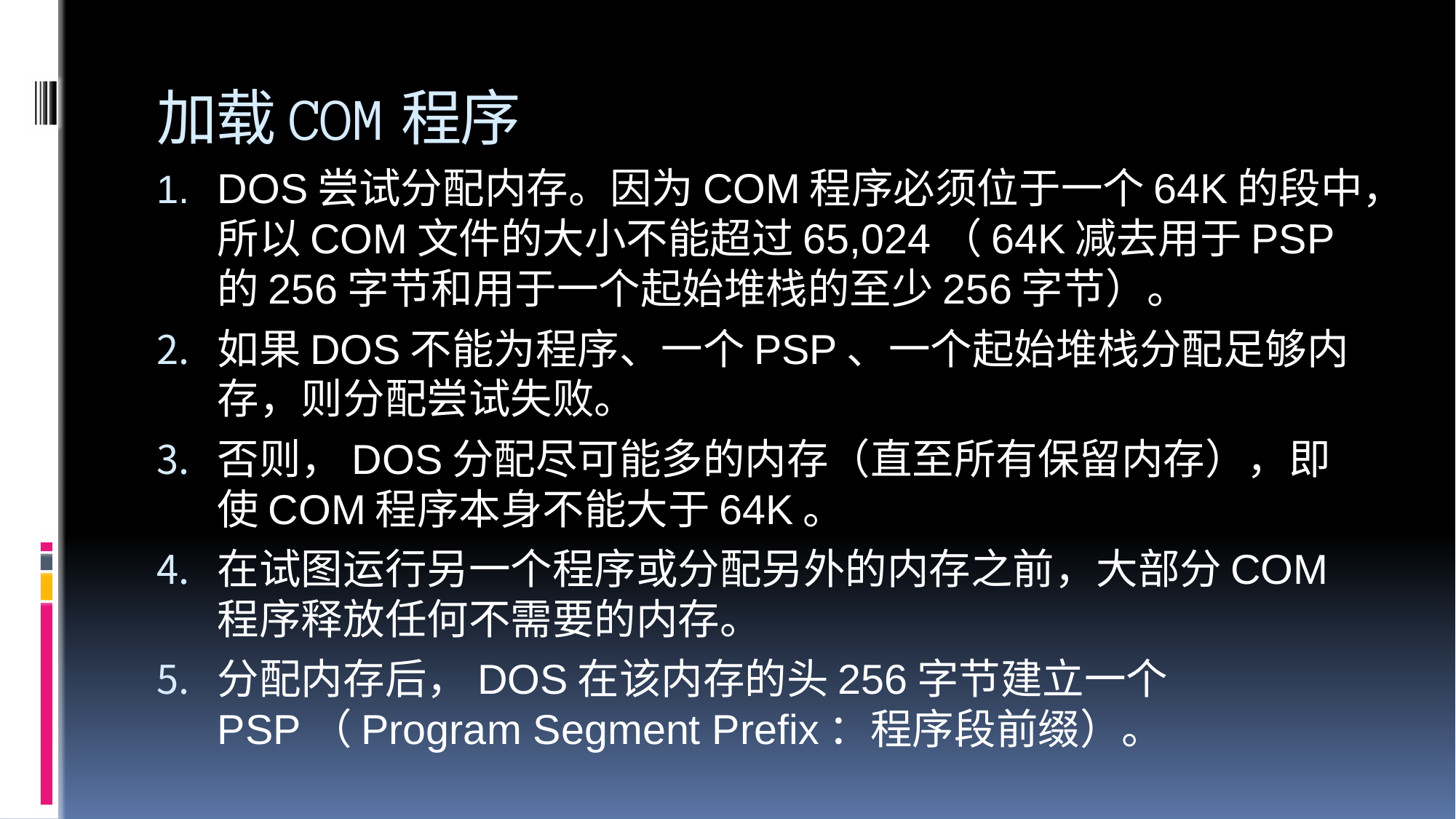

# 加载COM程序
DOS尝试分配内存。因为COM程序必须位于一个64K的段中，所以COM文件的大小不能超过65,024（64K减去用于PSP的256字节和用于一个起始堆栈的至少256字节）。
如果DOS不能为程序、一个PSP、一个起始堆栈分配足够内存，则分配尝试失败。
否则，DOS分配尽可能多的内存（直至所有保留内存），即使COM程序本身不能大于64K。
在试图运行另一个程序或分配另外的内存之前，大部分COM程序释放任何不需要的内存。
分配内存后，DOS在该内存的头256字节建立一个PSP（Program Segment Prefix：程序段前缀）。